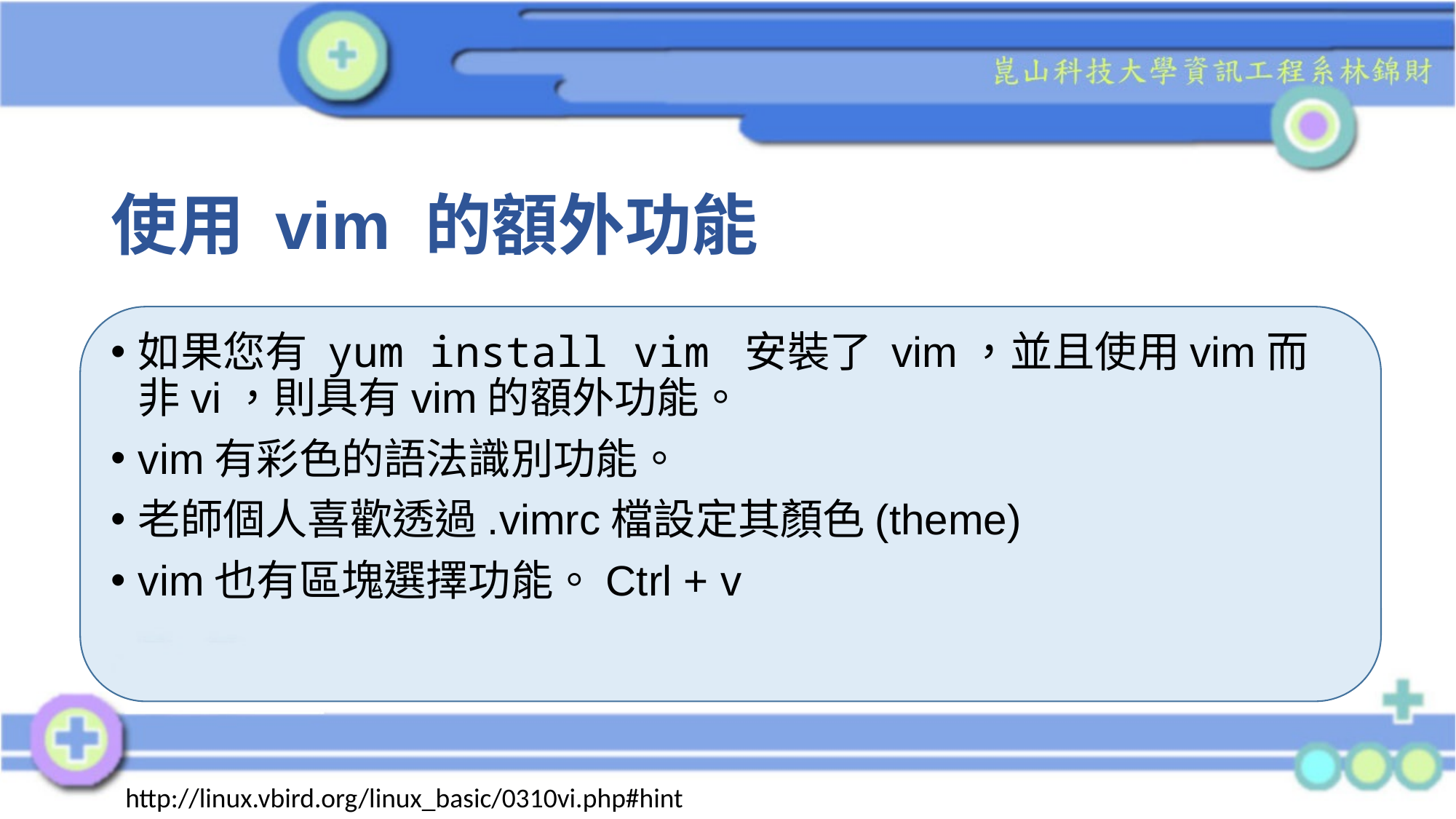

# 使用 vim 的額外功能

如果您有 yum install vim 安裝了 vim，並且使用vim而非vi，則具有vim的額外功能。
vim有彩色的語法識別功能。
老師個人喜歡透過.vimrc檔設定其顏色(theme)
vim也有區塊選擇功能。Ctrl + v
http://linux.vbird.org/linux_basic/0310vi.php#hint